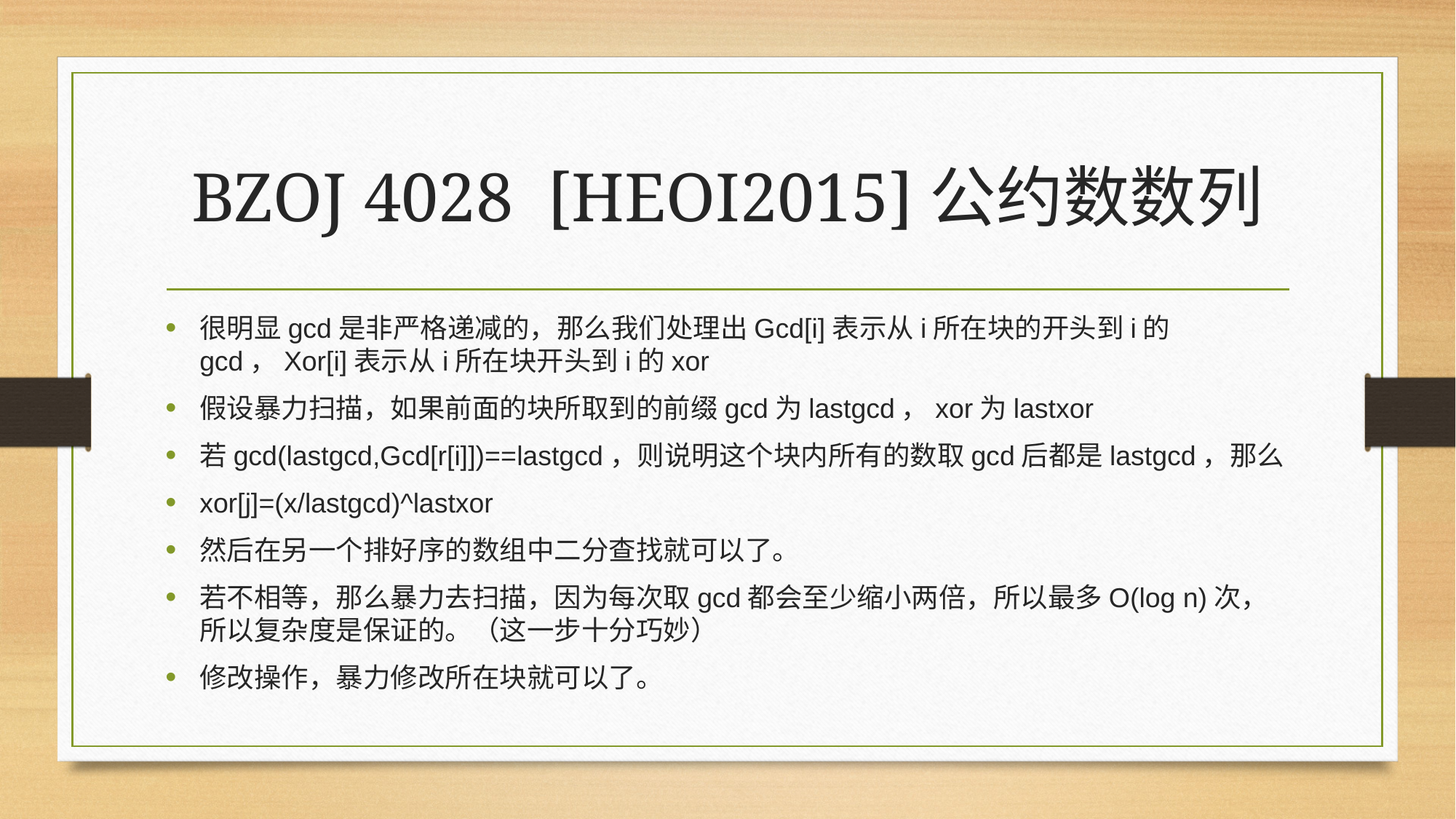

# BZOJ 4028  [HEOI2015]公约数数列
很明显gcd是非严格递减的，那么我们处理出Gcd[i]表示从i所在块的开头到i的gcd，Xor[i]表示从i所在块开头到i的xor
假设暴力扫描，如果前面的块所取到的前缀gcd为lastgcd，xor为lastxor
若gcd(lastgcd,Gcd[r[i]])==lastgcd，则说明这个块内所有的数取gcd后都是lastgcd，那么
xor[j]=(x/lastgcd)^lastxor
然后在另一个排好序的数组中二分查找就可以了。
若不相等，那么暴力去扫描，因为每次取gcd都会至少缩小两倍，所以最多O(log n)次，所以复杂度是保证的。（这一步十分巧妙）
修改操作，暴力修改所在块就可以了。